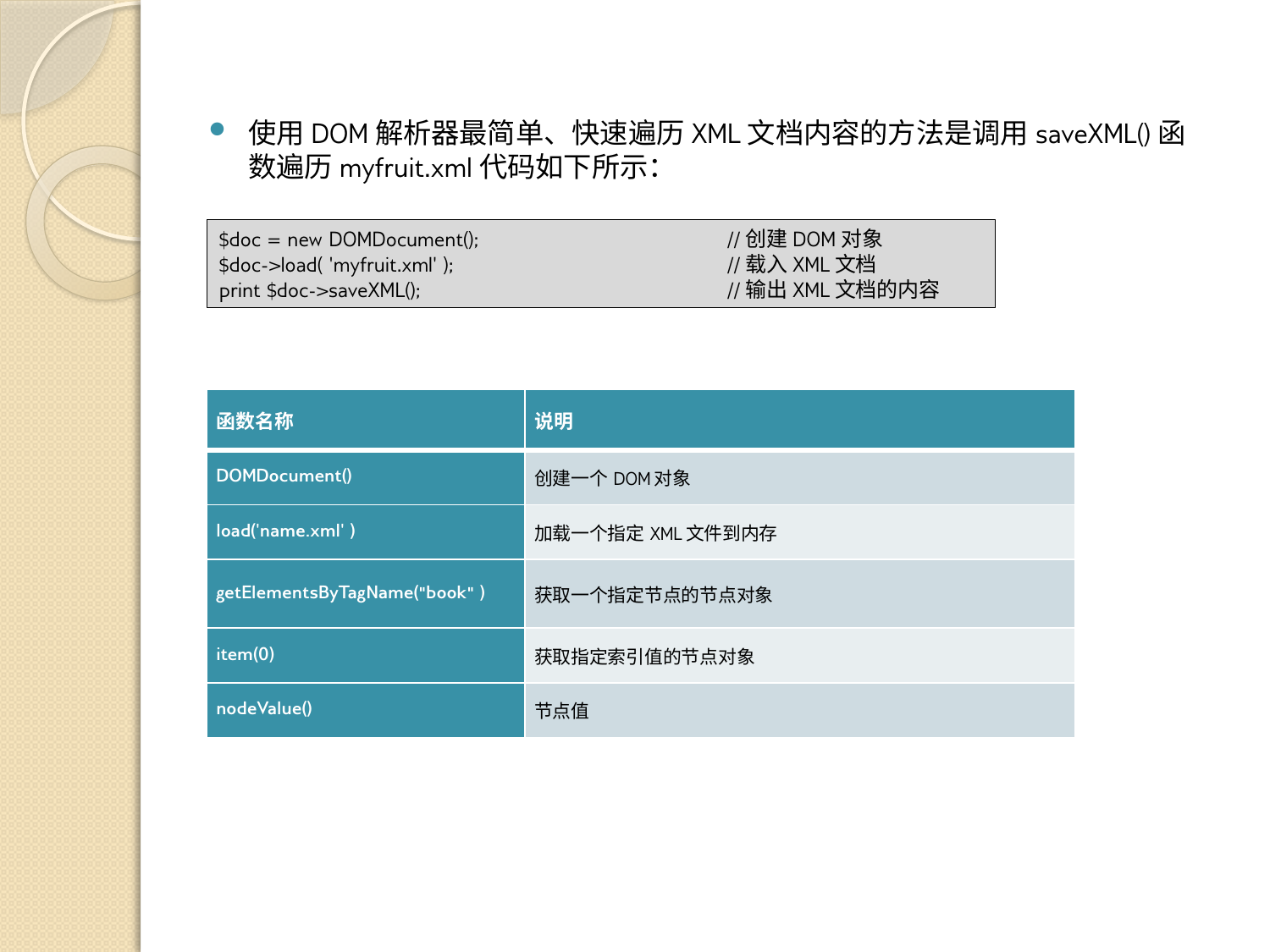

使用DOM解析器最简单、快速遍历XML文档内容的方法是调用saveXML()函数遍历myfruit.xml代码如下所示：
$doc = new DOMDocument();		//创建DOM对象
$doc->load( 'myfruit.xml' );			//载入XML文档
print $doc->saveXML();			//输出XML文档的内容
| 函数名称 | 说明 |
| --- | --- |
| DOMDocument() | 创建一个DOM对象 |
| load('name.xml' ) | 加载一个指定XML文件到内存 |
| getElementsByTagName("book" ) | 获取一个指定节点的节点对象 |
| item(0) | 获取指定索引值的节点对象 |
| nodeValue() | 节点值 |